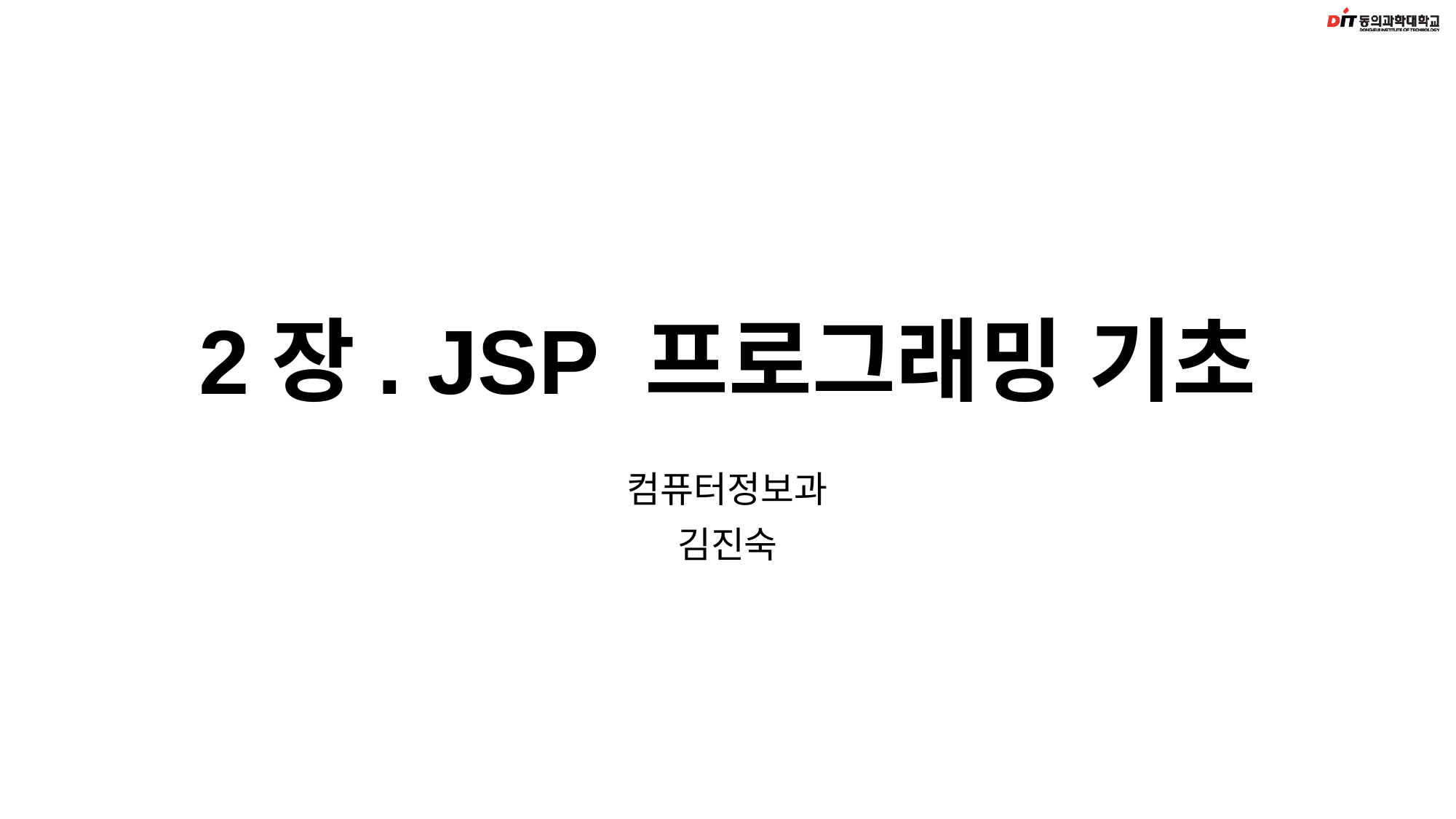

# 2장. JSP 프로그래밍 기초
컴퓨터정보과
김진숙